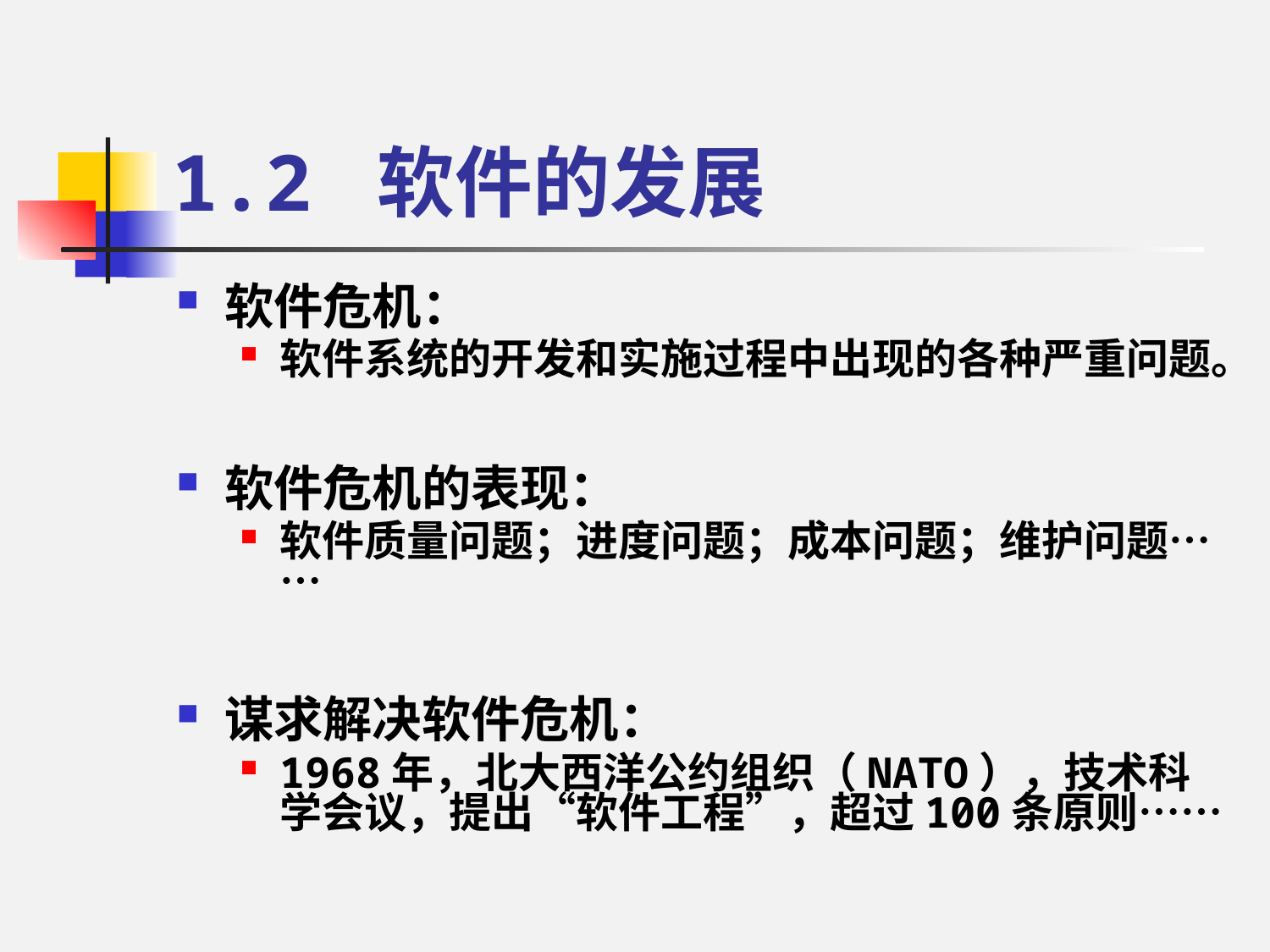

# 1.2 软件的发展
软件危机：
软件系统的开发和实施过程中出现的各种严重问题。

软件危机的表现：
软件质量问题；进度问题；成本问题；维护问题……

谋求解决软件危机：
1968年，北大西洋公约组织（NATO），技术科学会议，提出“软件工程”，超过100条原则……
9